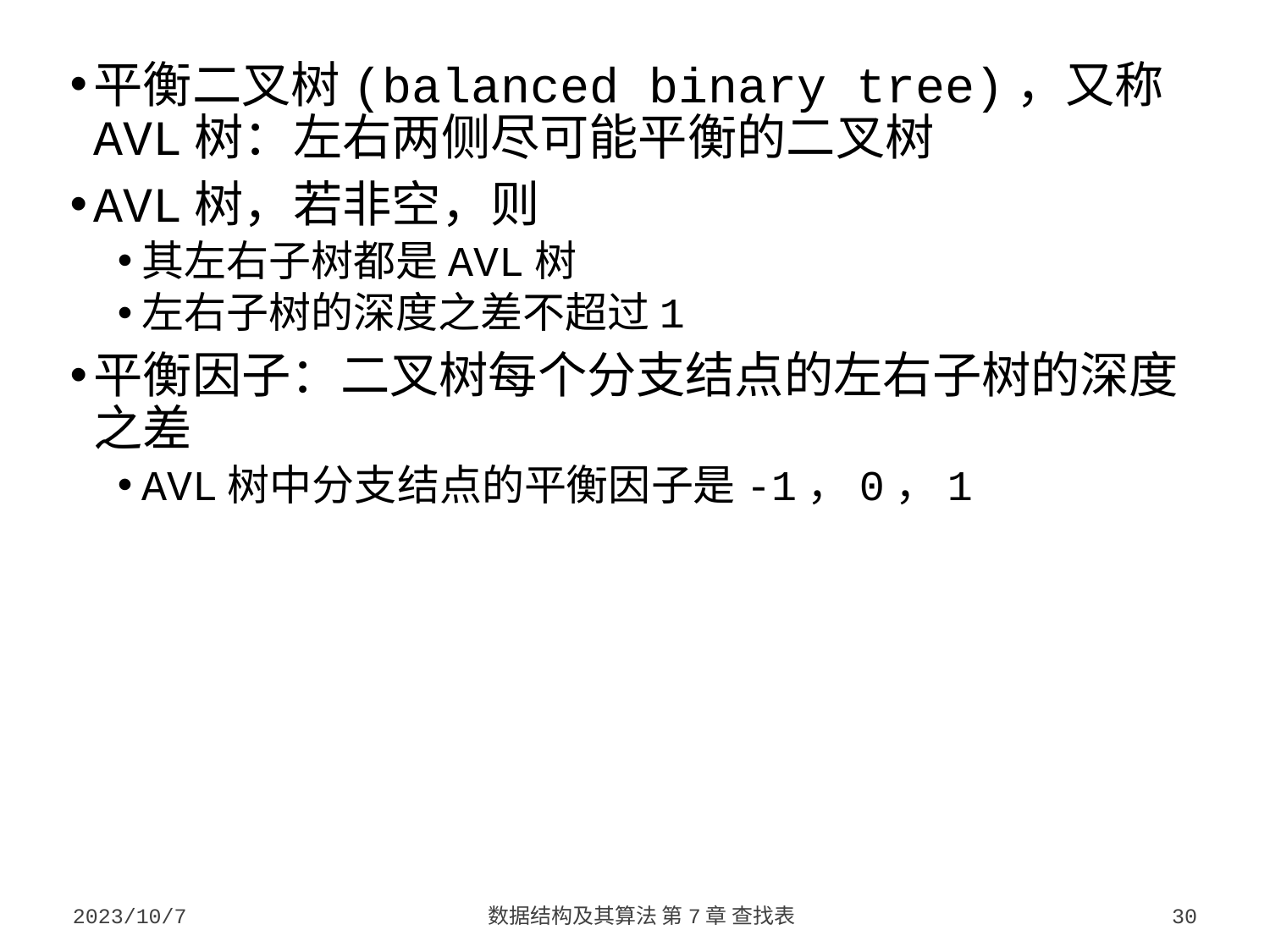

平衡二叉树(balanced binary tree)，又称AVL树：左右两侧尽可能平衡的二叉树
AVL树，若非空，则
其左右子树都是AVL树
左右子树的深度之差不超过1
平衡因子：二叉树每个分支结点的左右子树的深度之差
AVL树中分支结点的平衡因子是-1，0，1
2023/10/7
数据结构及其算法 第7章 查找表
30